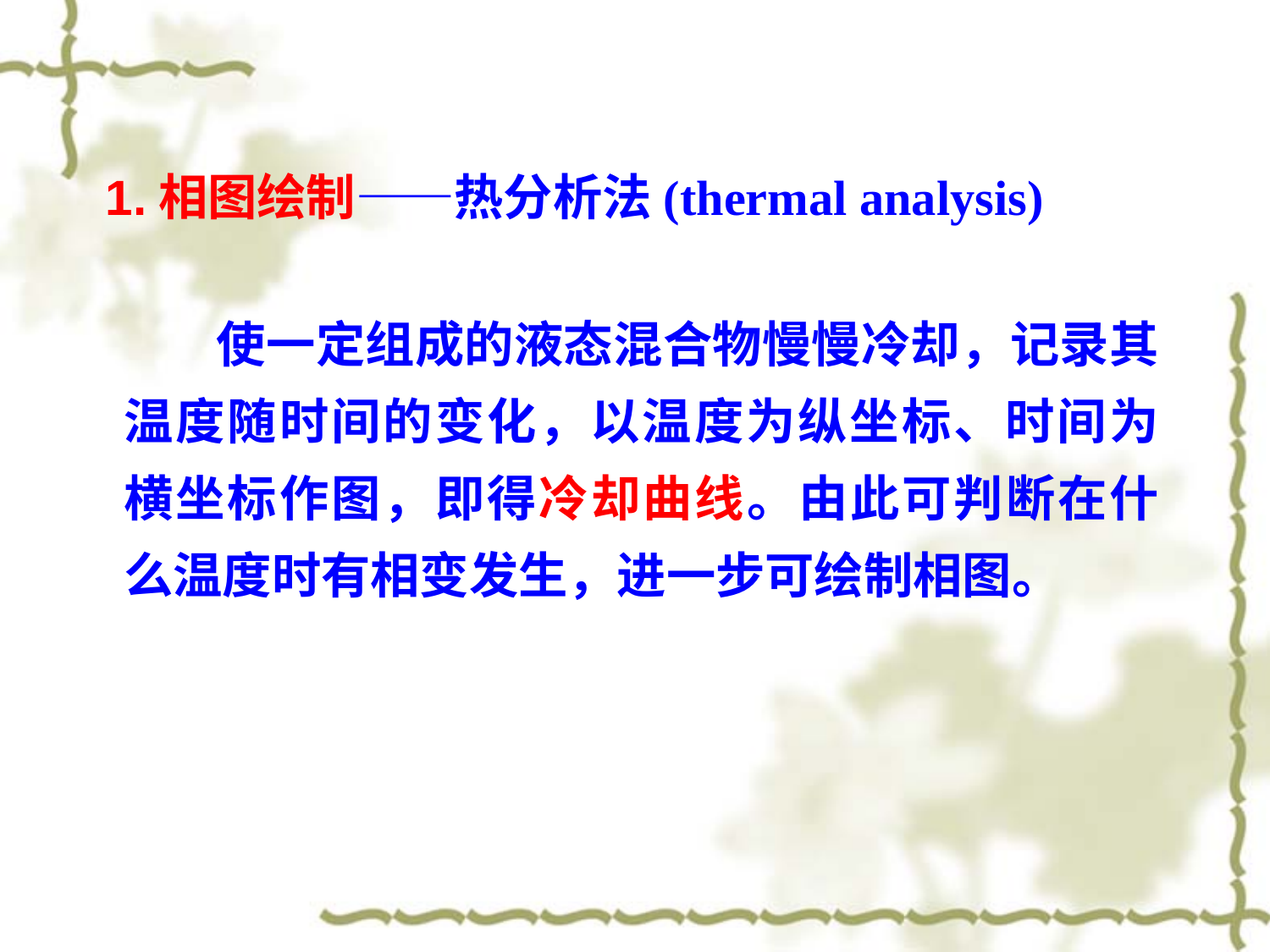

1.相图绘制——热分析法(thermal analysis)
使一定组成的液态混合物慢慢冷却，记录其温度随时间的变化，以温度为纵坐标、时间为横坐标作图，即得冷却曲线。由此可判断在什么温度时有相变发生，进一步可绘制相图。